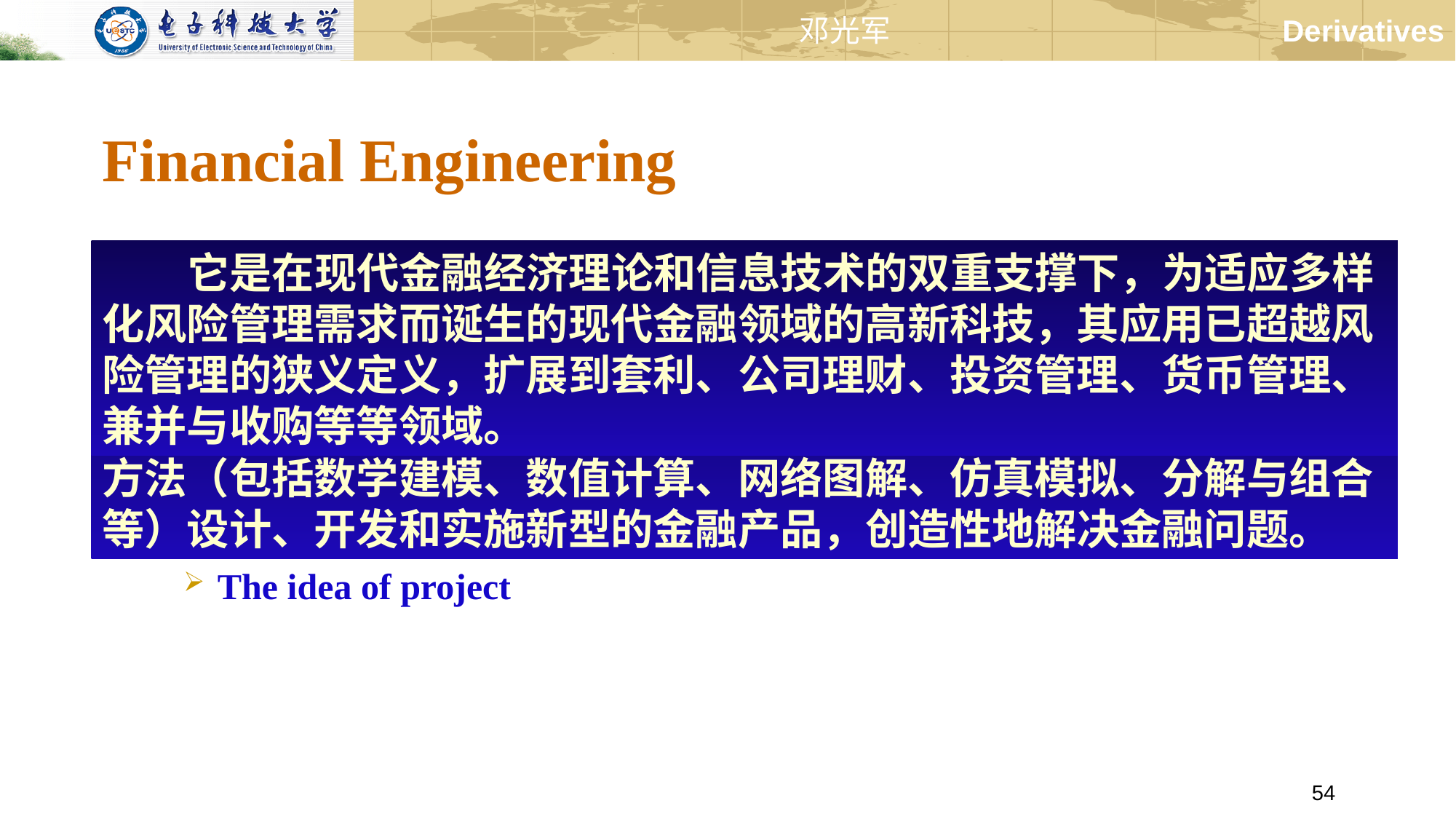

# Financial Engineering
它是在现代金融经济理论和信息技术的双重支撑下，为适应多样化风险管理需求而诞生的现代金融领域的高新科技，其应用已超越风险管理的狭义定义，扩展到套利、公司理财、投资管理、货币管理、兼并与收购等等领域。
The birth of financial engineering.
The end of 80’s and the begin of 90’s in the 20th century.
The implication of financial engineering.
Creativity
Innovation
The idea of project
J.Finnerty：“金融工程包括创新型的金融工具与金融手段的设计、开发与实施，以及对金融问题给予创造性地解决。”
金融工程将工程思维引入金融领域，综合地采用  各种工程技术方法（包括数学建模、数值计算、网络图解、仿真模拟、分解与组合等）设计、开发和实施新型的金融产品，创造性地解决金融问题。